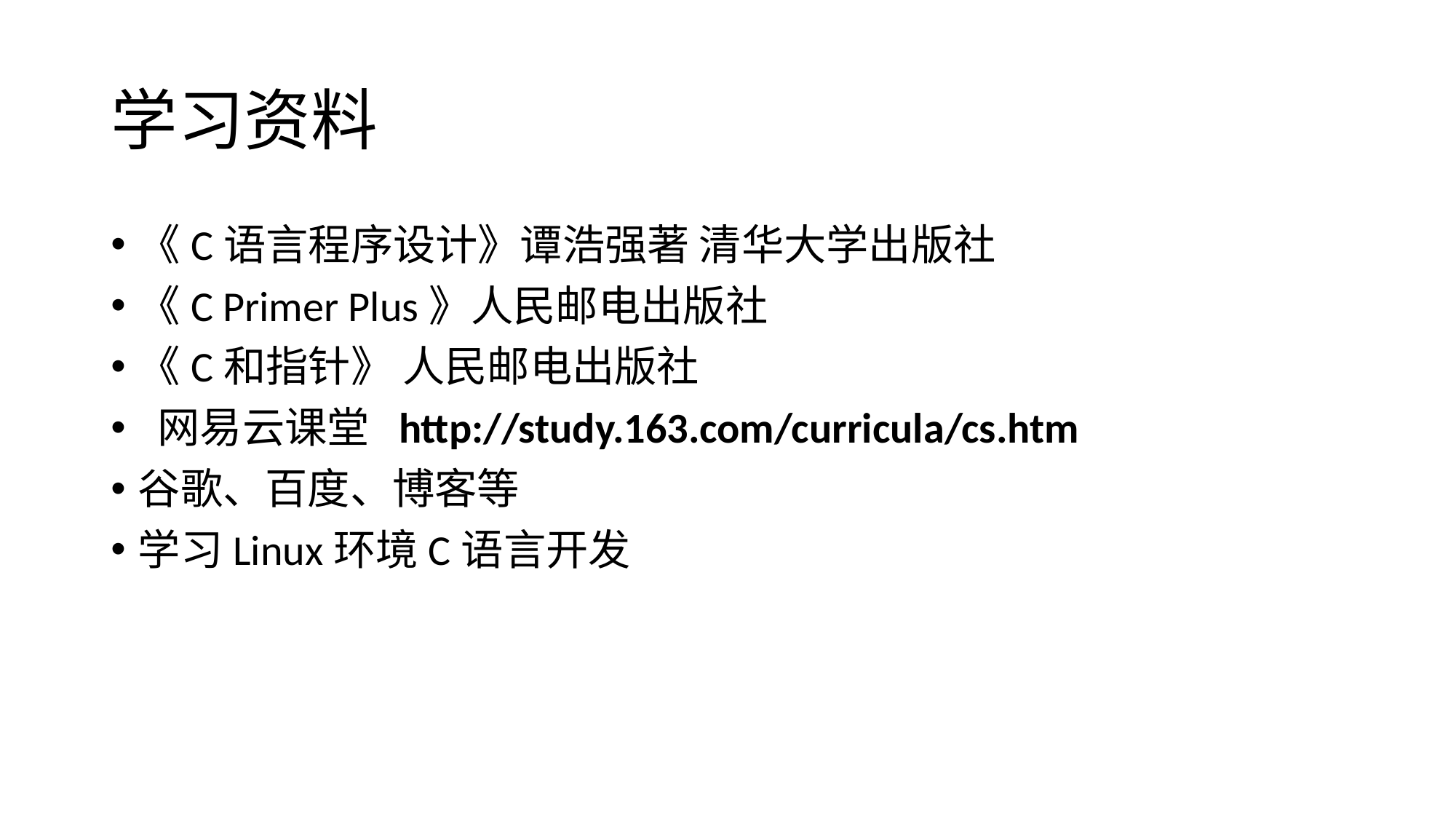

# 学习资料
《C语言程序设计》谭浩强著 清华大学出版社
《C Primer Plus》人民邮电出版社
《C和指针》 人民邮电出版社
 网易云课堂  http://study.163.com/curricula/cs.htm
谷歌、百度、博客等
学习Linux环境C语言开发